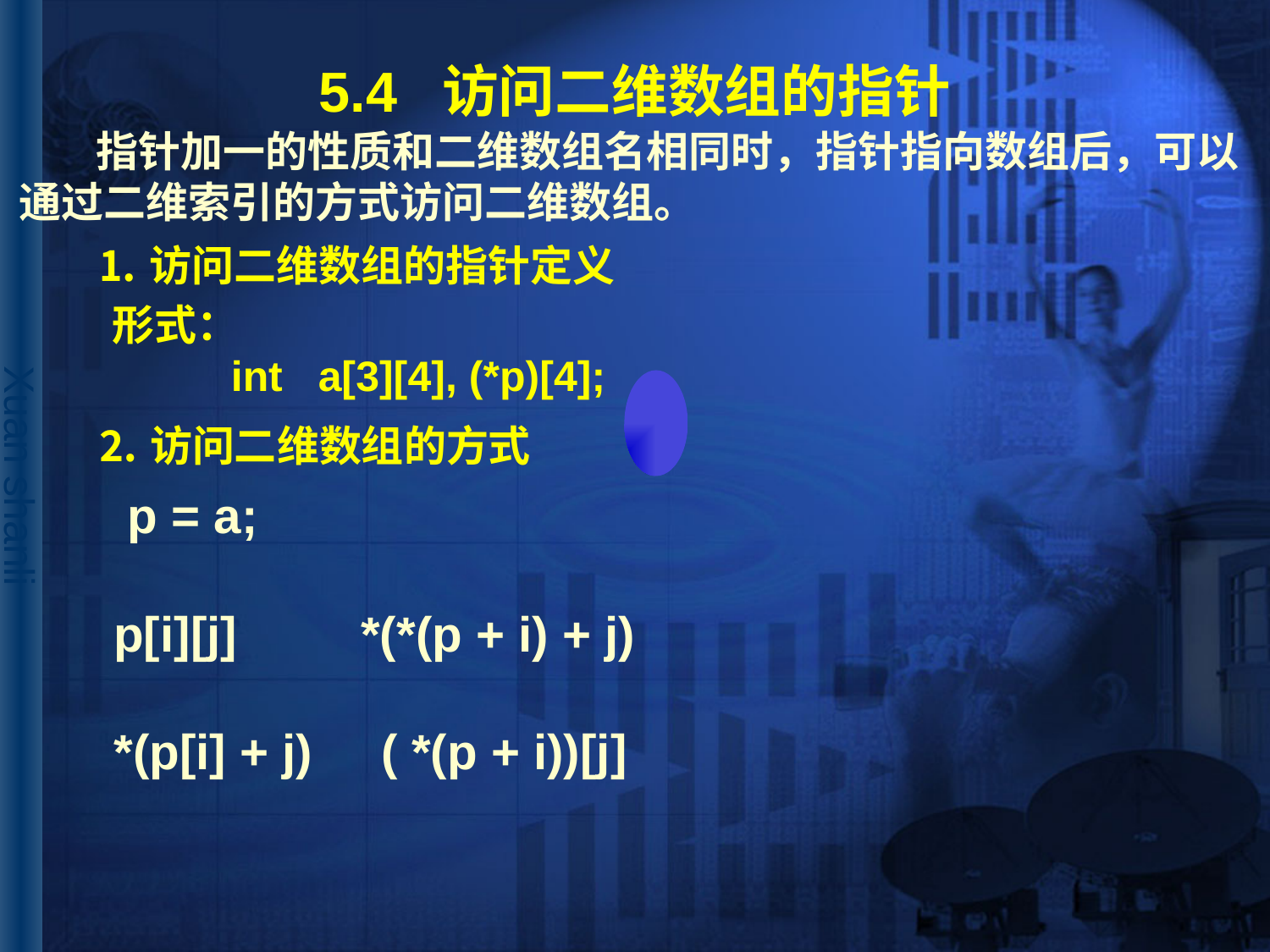

# 5.4  访问二维数组的指针
       指针加一的性质和二维数组名相同时，指针指向数组后，可以
通过二维索引的方式访问二维数组。
⒈访问二维数组的指针定义
形式：
          int   a[3][4], (*p)[4];
⒉访问二维数组的方式
 p = a;

p[i][j]         *(*(p + i) + j)

*(p[i] + j)     ( *(p + i))[j]